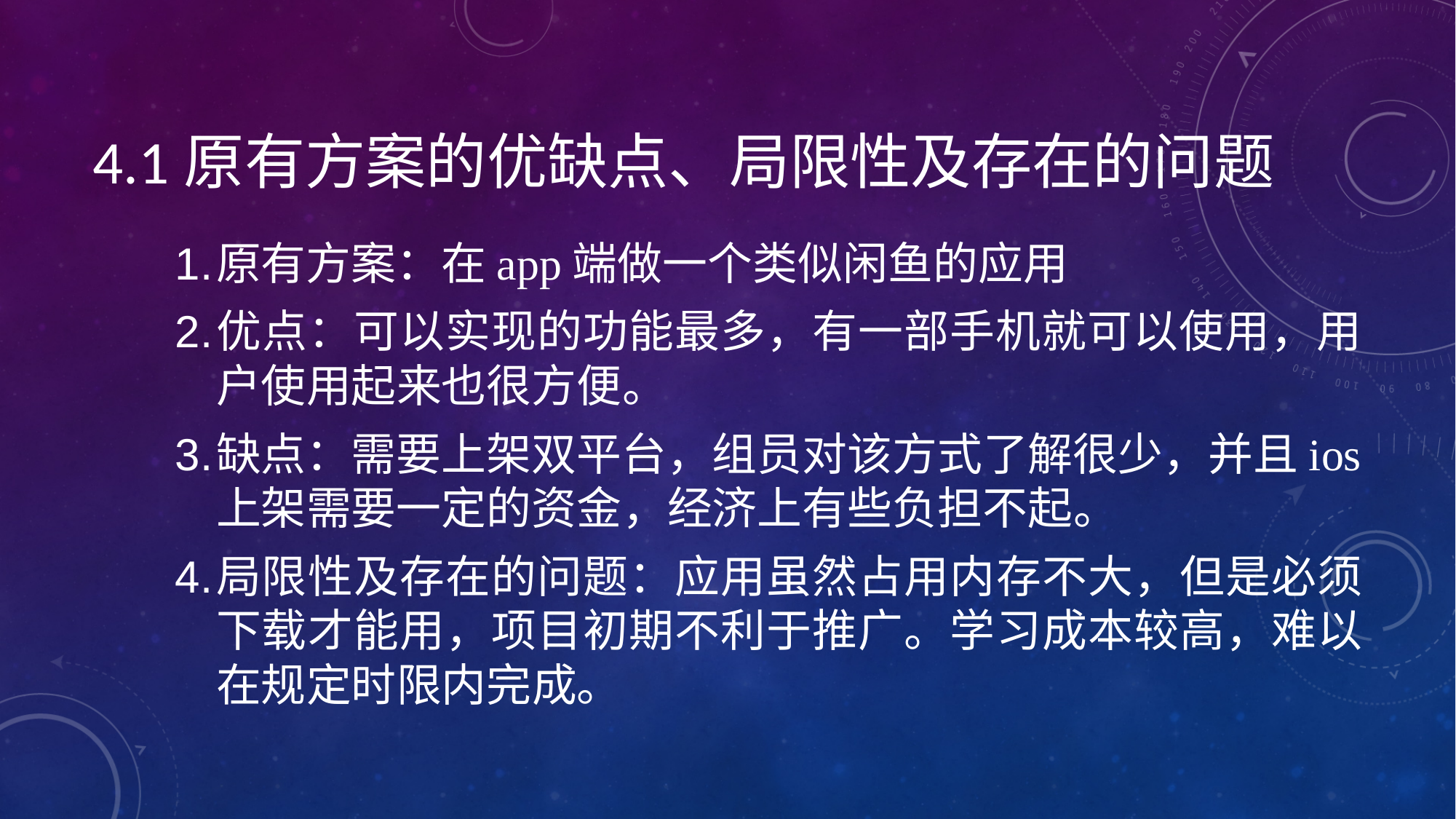

# 4.1原有方案的优缺点、局限性及存在的问题
原有方案：在app端做一个类似闲鱼的应用
优点：可以实现的功能最多，有一部手机就可以使用，用户使用起来也很方便。
缺点：需要上架双平台，组员对该方式了解很少，并且ios上架需要一定的资金，经济上有些负担不起。
局限性及存在的问题：应用虽然占用内存不大，但是必须下载才能用，项目初期不利于推广。学习成本较高，难以在规定时限内完成。